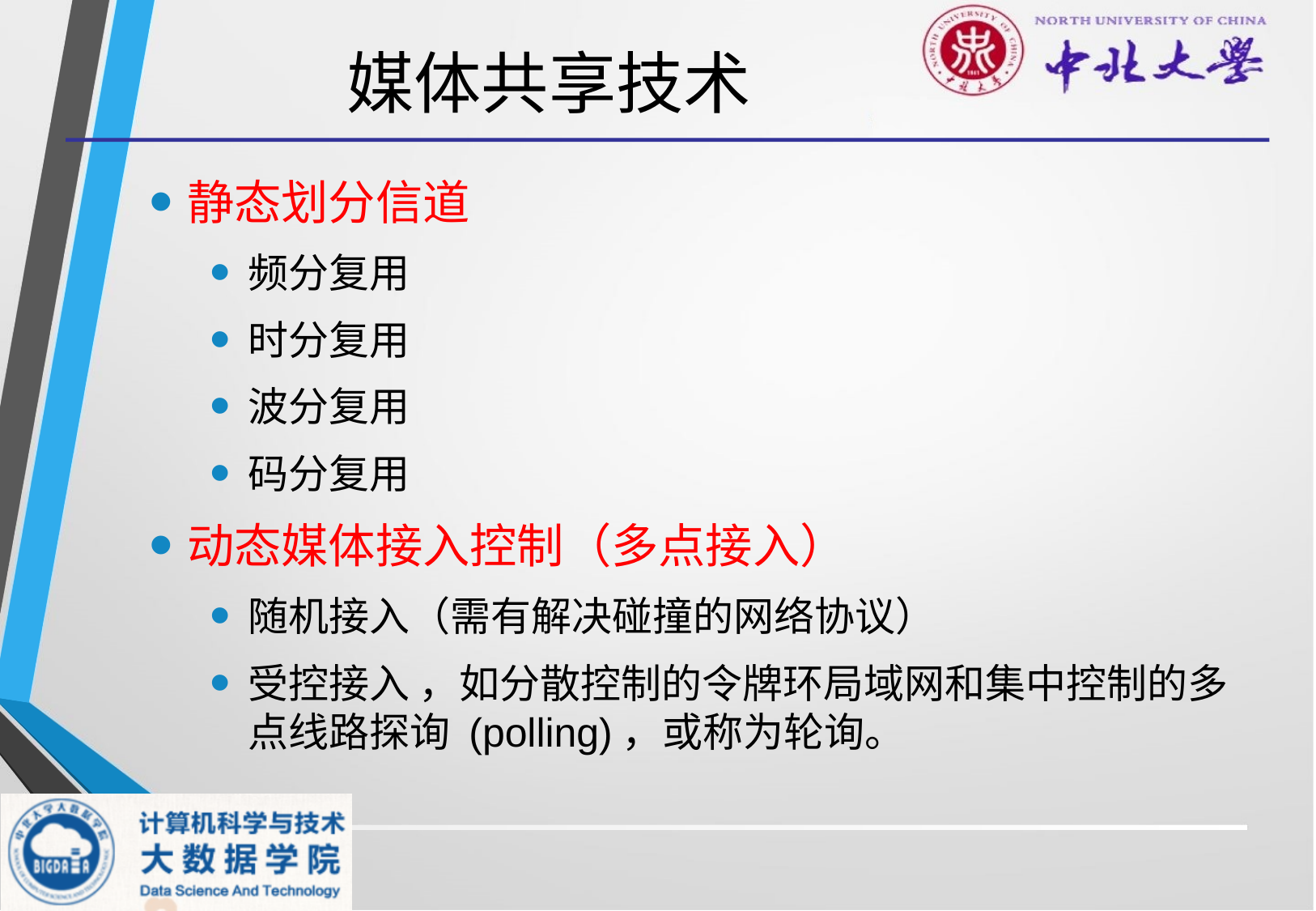

# 媒体共享技术
静态划分信道
频分复用
时分复用
波分复用
码分复用
动态媒体接入控制（多点接入）
随机接入（需有解决碰撞的网络协议）
受控接入 ，如分散控制的令牌环局域网和集中控制的多点线路探询 (polling)，或称为轮询。
19